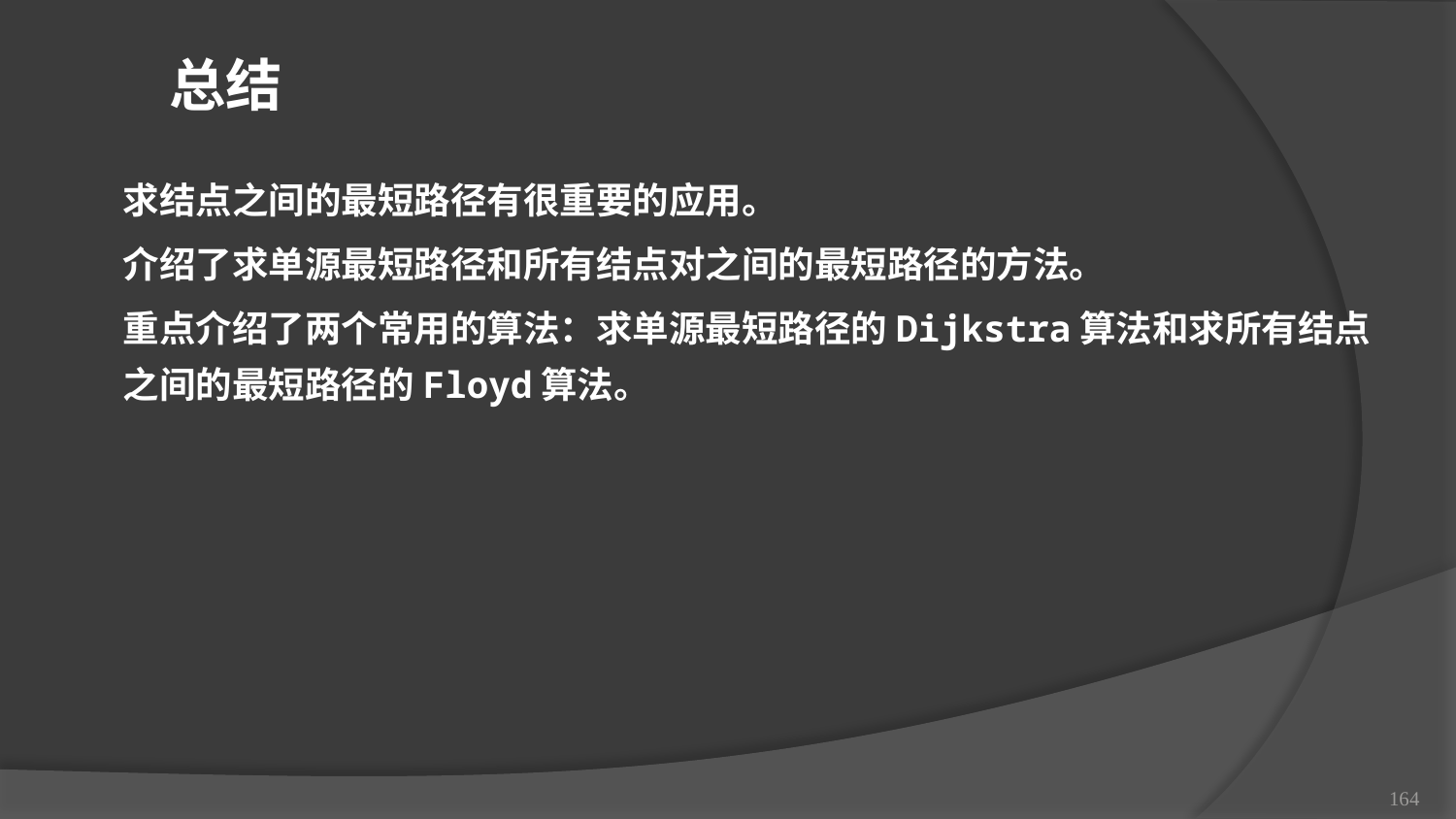

总结
求结点之间的最短路径有很重要的应用。
介绍了求单源最短路径和所有结点对之间的最短路径的方法。
重点介绍了两个常用的算法：求单源最短路径的Dijkstra算法和求所有结点之间的最短路径的Floyd算法。
164